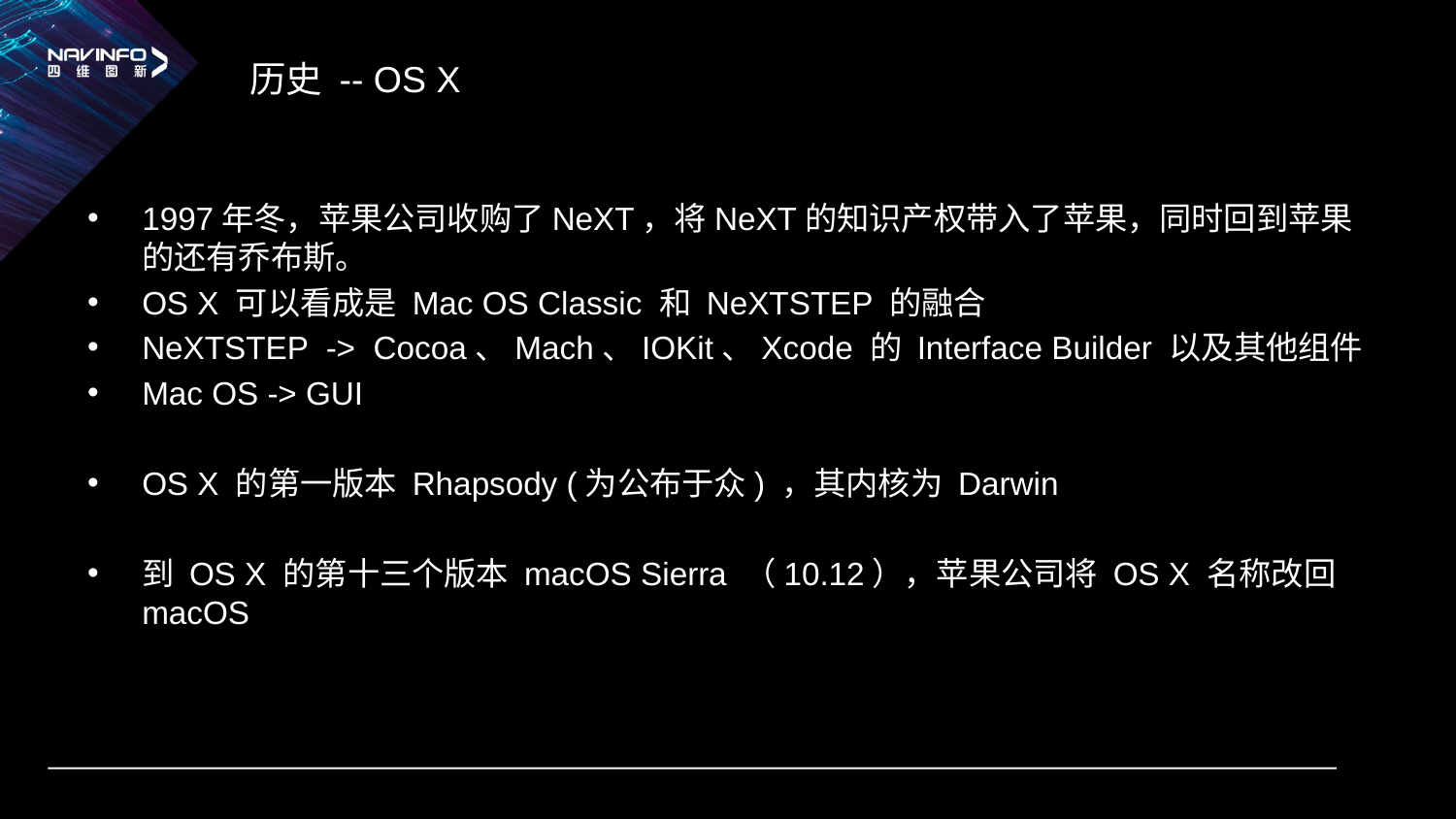

# 历史 -- OS X
1997年冬，苹果公司收购了NeXT，将NeXT的知识产权带入了苹果，同时回到苹果的还有乔布斯。
OS X 可以看成是 Mac OS Classic 和 NeXTSTEP 的融合
NeXTSTEP  ->  Cocoa、Mach、IOKit、Xcode 的 Interface Builder 以及其他组件
Mac OS -> GUI

OS X 的第一版本 Rhapsody (为公布于众) ，其内核为 Darwin

到 OS X 的第十三个版本 macOS Sierra （10.12），苹果公司将 OS X 名称改回 macOS